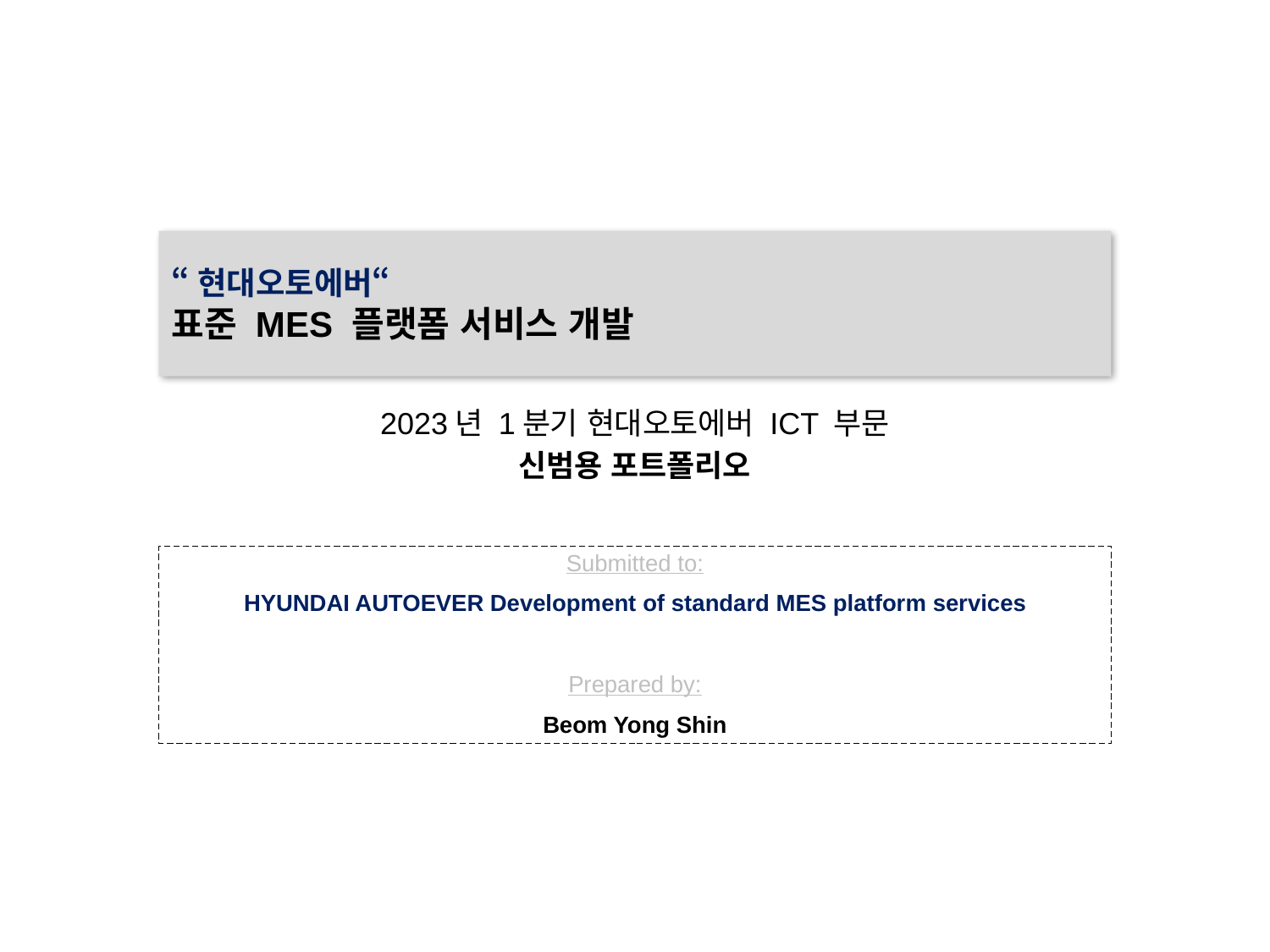

# “현대오토에버“ 표준 MES 플랫폼 서비스 개발
2023년 1분기 현대오토에버 ICT 부문
신범용 포트폴리오
Submitted to:
HYUNDAI AUTOEVER Development of standard MES platform services

Prepared by:
Beom Yong Shin